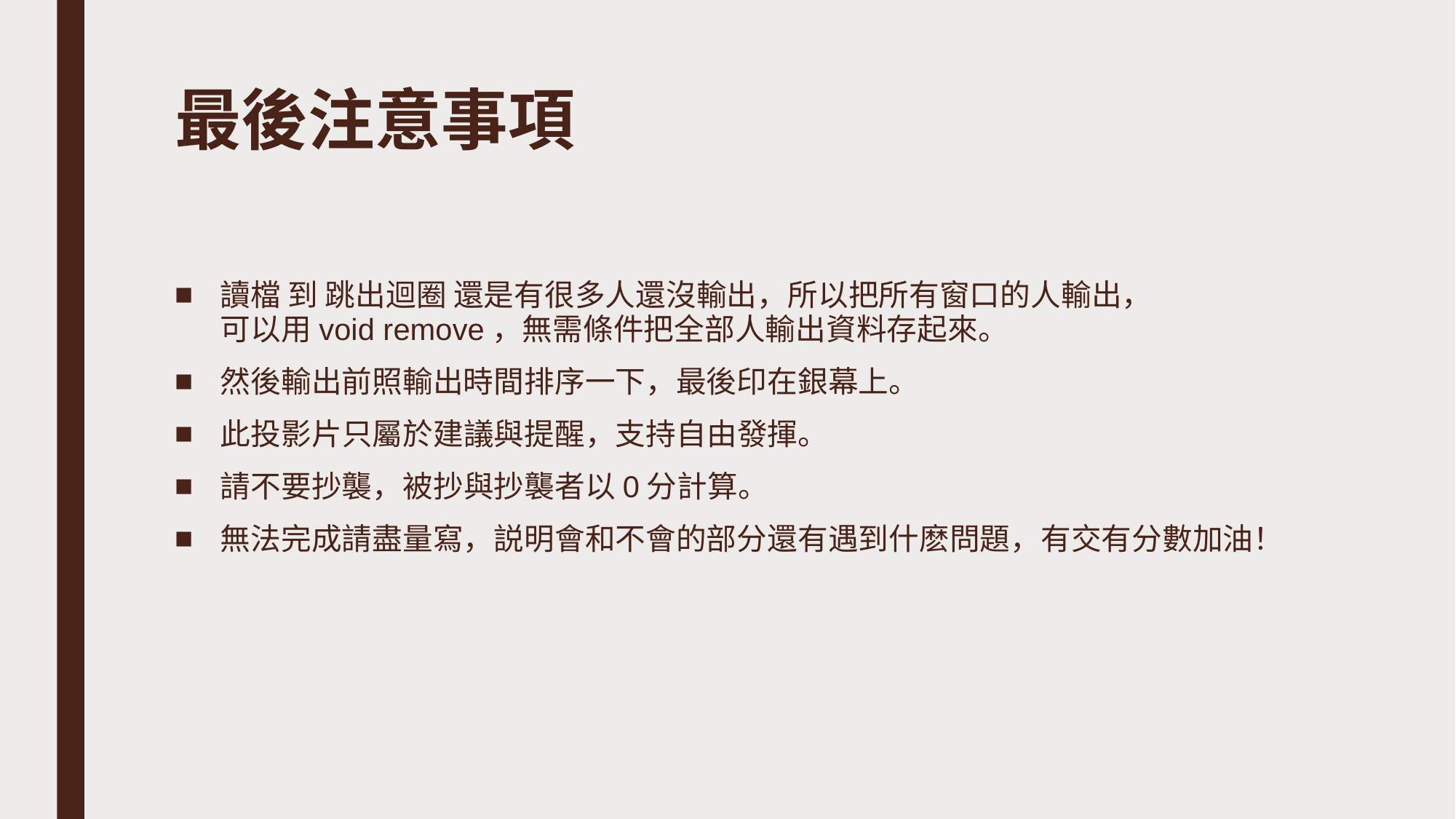

# 最後注意事項
讀檔 到 跳出迴圈 還是有很多人還沒輸出，所以把所有窗口的人輸出，
可以用void remove，無需條件把全部人輸出資料存起來。
然後輸出前照輸出時間排序一下，最後印在銀幕上。
此投影片只屬於建議與提醒，支持自由發揮。
請不要抄襲，被抄與抄襲者以0分計算。
無法完成請盡量寫，説明會和不會的部分還有遇到什麽問題，有交有分數加油！